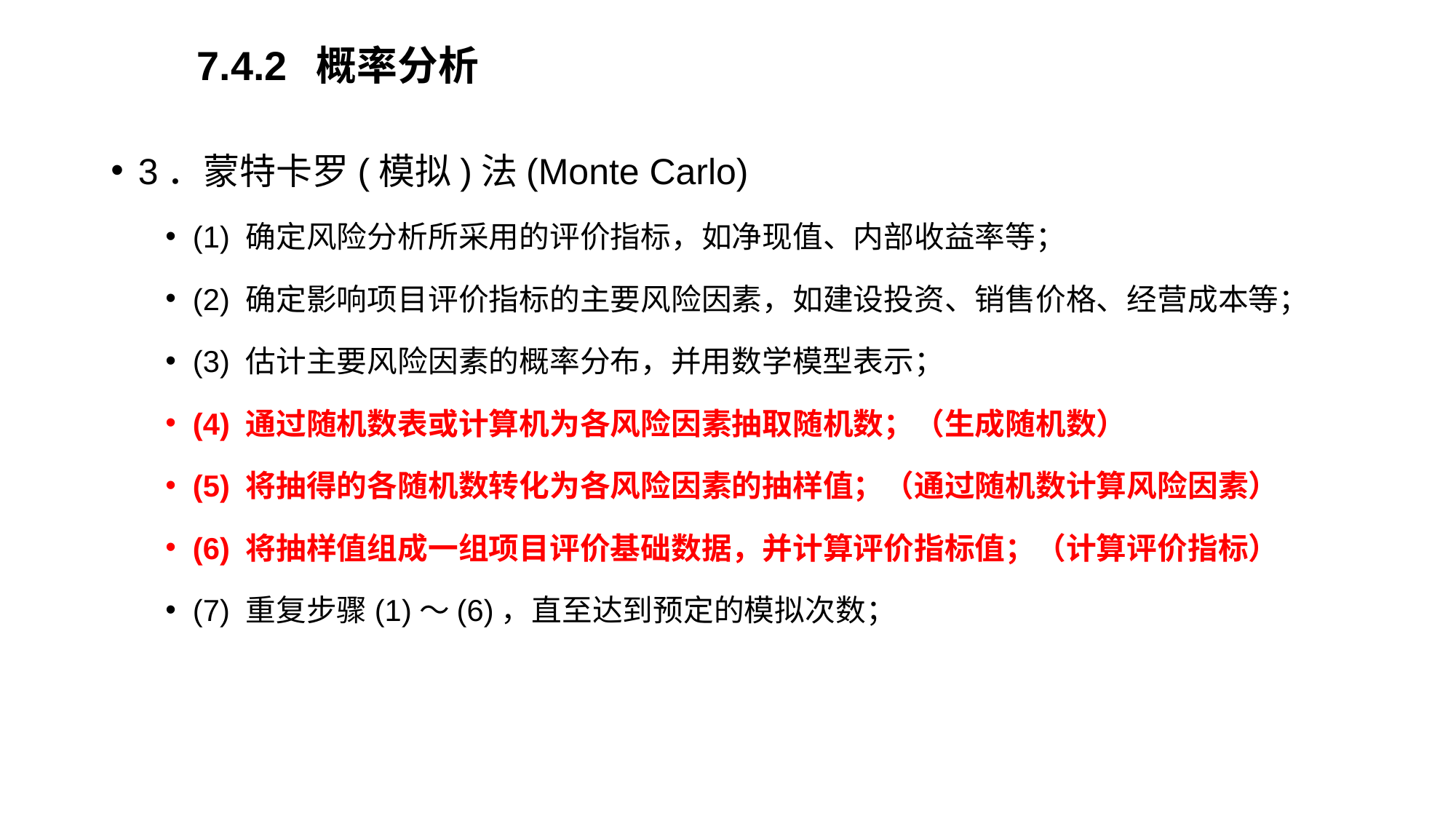

# 7.4.2  概率分析
3．蒙特卡罗(模拟)法(Monte Carlo)
(1) 确定风险分析所采用的评价指标，如净现值、内部收益率等；
(2) 确定影响项目评价指标的主要风险因素，如建设投资、销售价格、经营成本等；
(3) 估计主要风险因素的概率分布，并用数学模型表示；
(4) 通过随机数表或计算机为各风险因素抽取随机数；（生成随机数）
(5) 将抽得的各随机数转化为各风险因素的抽样值；（通过随机数计算风险因素）
(6) 将抽样值组成一组项目评价基础数据，并计算评价指标值；（计算评价指标）
(7) 重复步骤(1)～(6)，直至达到预定的模拟次数；

12